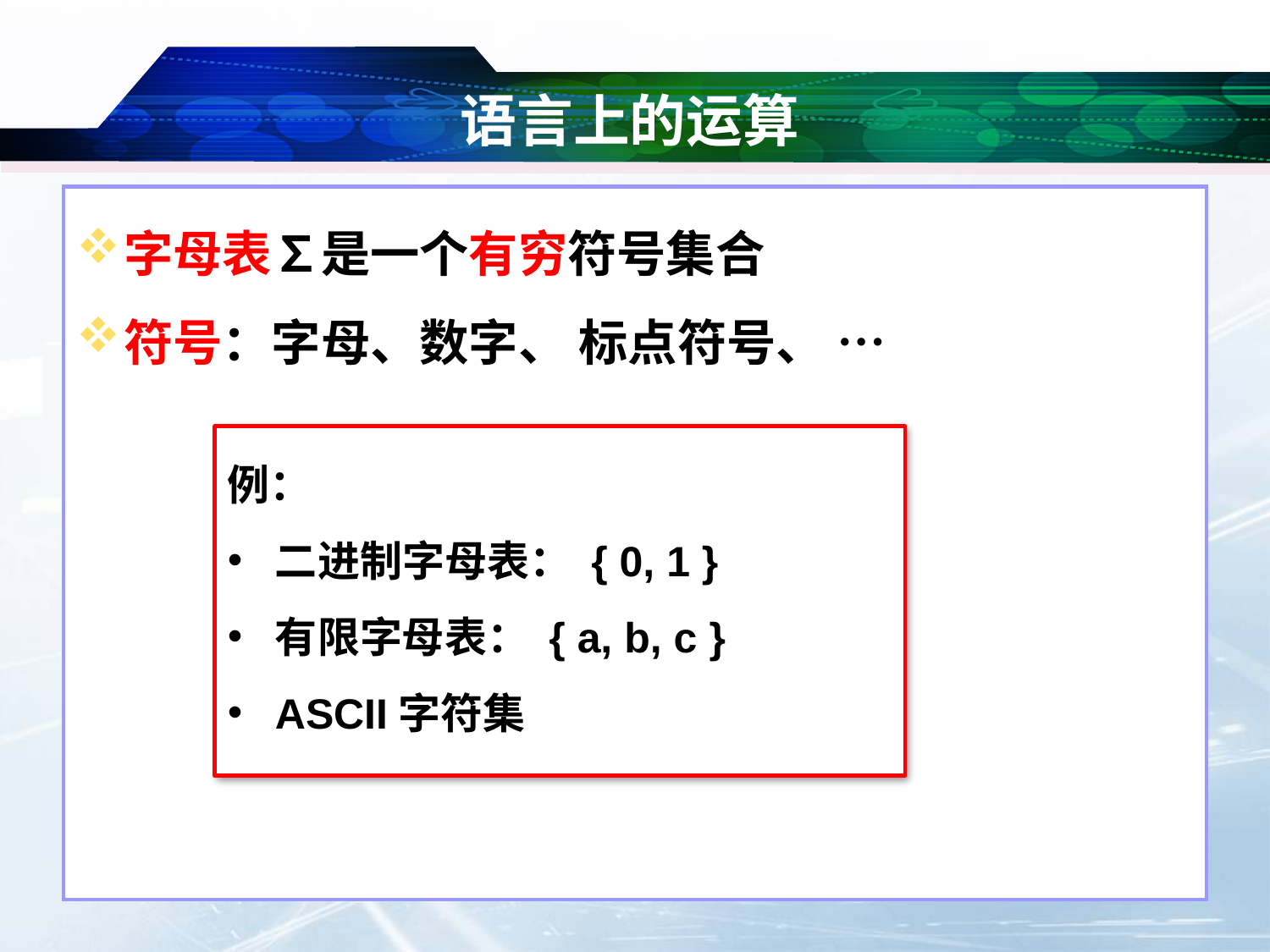

# 语言上的运算
字母表∑是一个有穷符号集合
符号：字母、数字、 标点符号、 …
例：
二进制字母表： { 0, 1 }
有限字母表： { a, b, c }
ASCII字符集